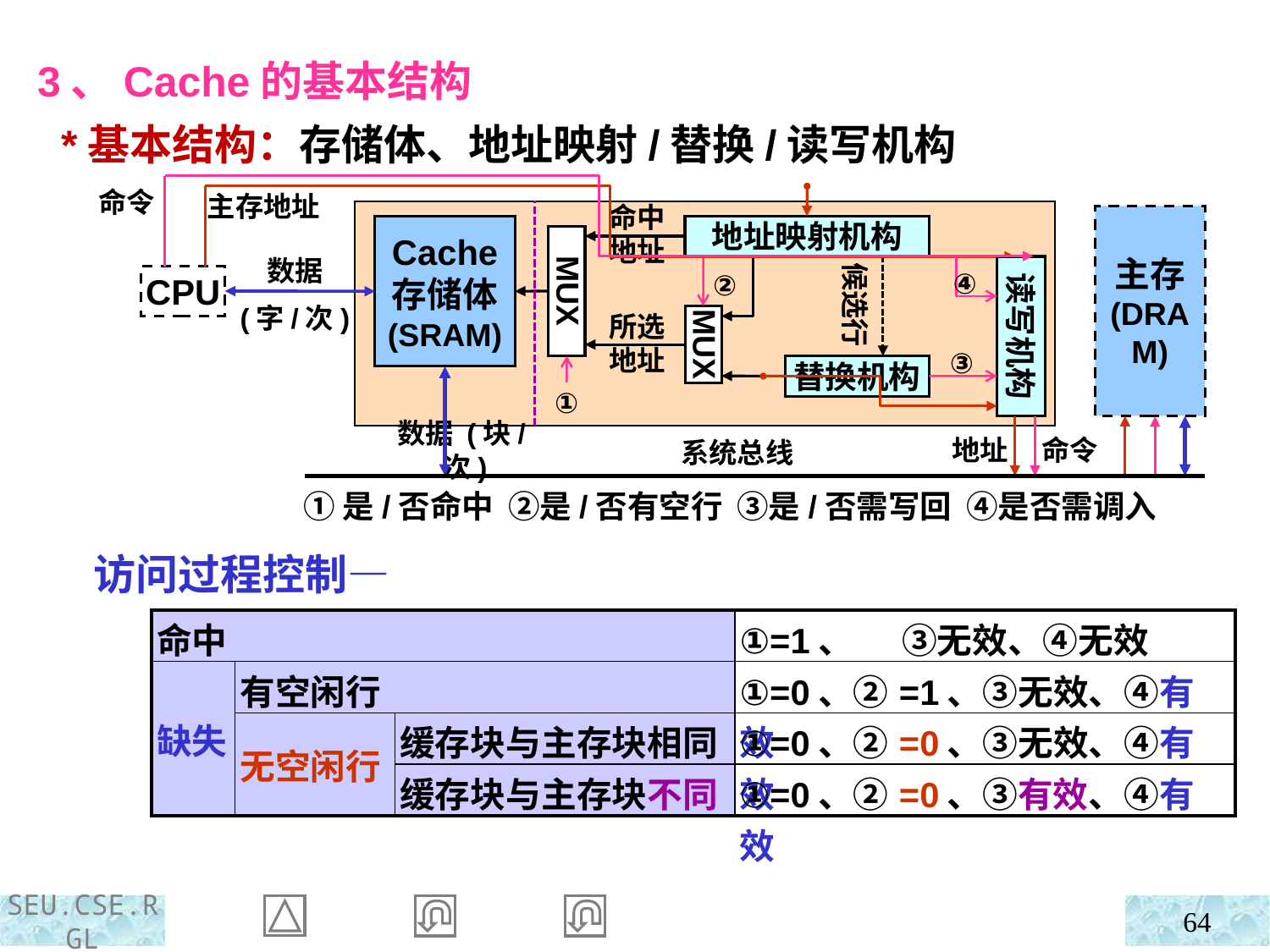

3、Cache的基本结构
  *基本结构：存储体、地址映射/替换/读写机构
主存地址
命令

命中
地址
主存
(DRAM)
Cache
存储体
(SRAM)
地址映射机构
数据
(字/次)
候选行
读写机构
④
②
CPU
MUX
所选
地址
MUX
③
替换机构
①
命令
地址
系统总线
数据 (块/次)
①是/否命中  ②是/否有空行  ③是/否需写回  ④是否需调入
     访问过程控制—
| 命中 |  |  | ①=1、 ③无效、④无效 |
| --- | --- | --- | --- |
| 缺失 | 有空闲行 |  | ①=0、②=1、③无效、④有效 |
|  | 无空闲行 | 缓存块与主存块相同 | ①=0、②=0、③无效、④有效 |
|  |  | 缓存块与主存块不同 | ①=0、②=0、③有效、④有效 |

64